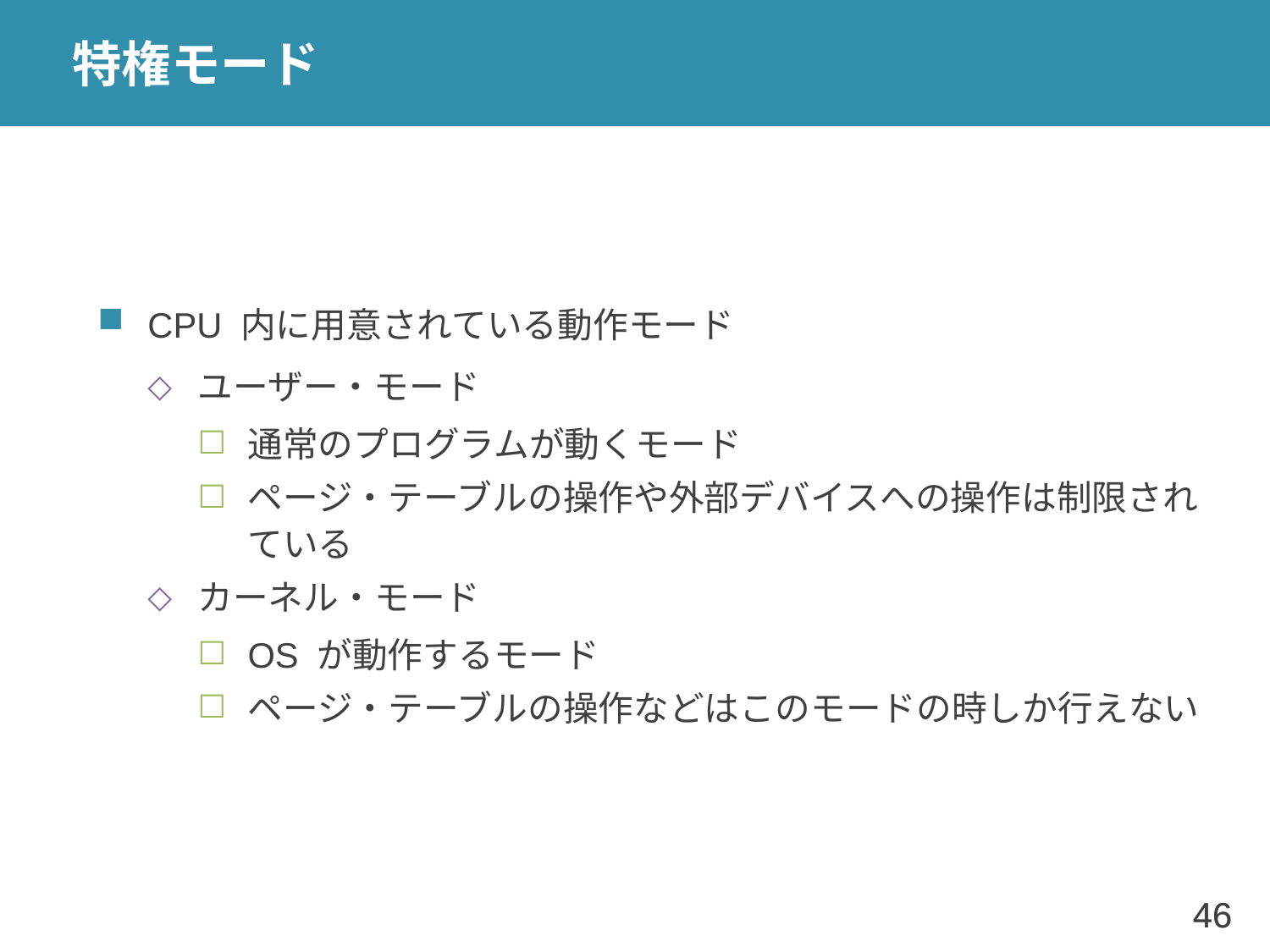

# 特権モード
CPU 内に用意されている動作モード
ユーザー・モード
通常のプログラムが動くモード
ページ・テーブルの操作や外部デバイスへの操作は制限されている
カーネル・モード
OS が動作するモード
ページ・テーブルの操作などはこのモードの時しか行えない